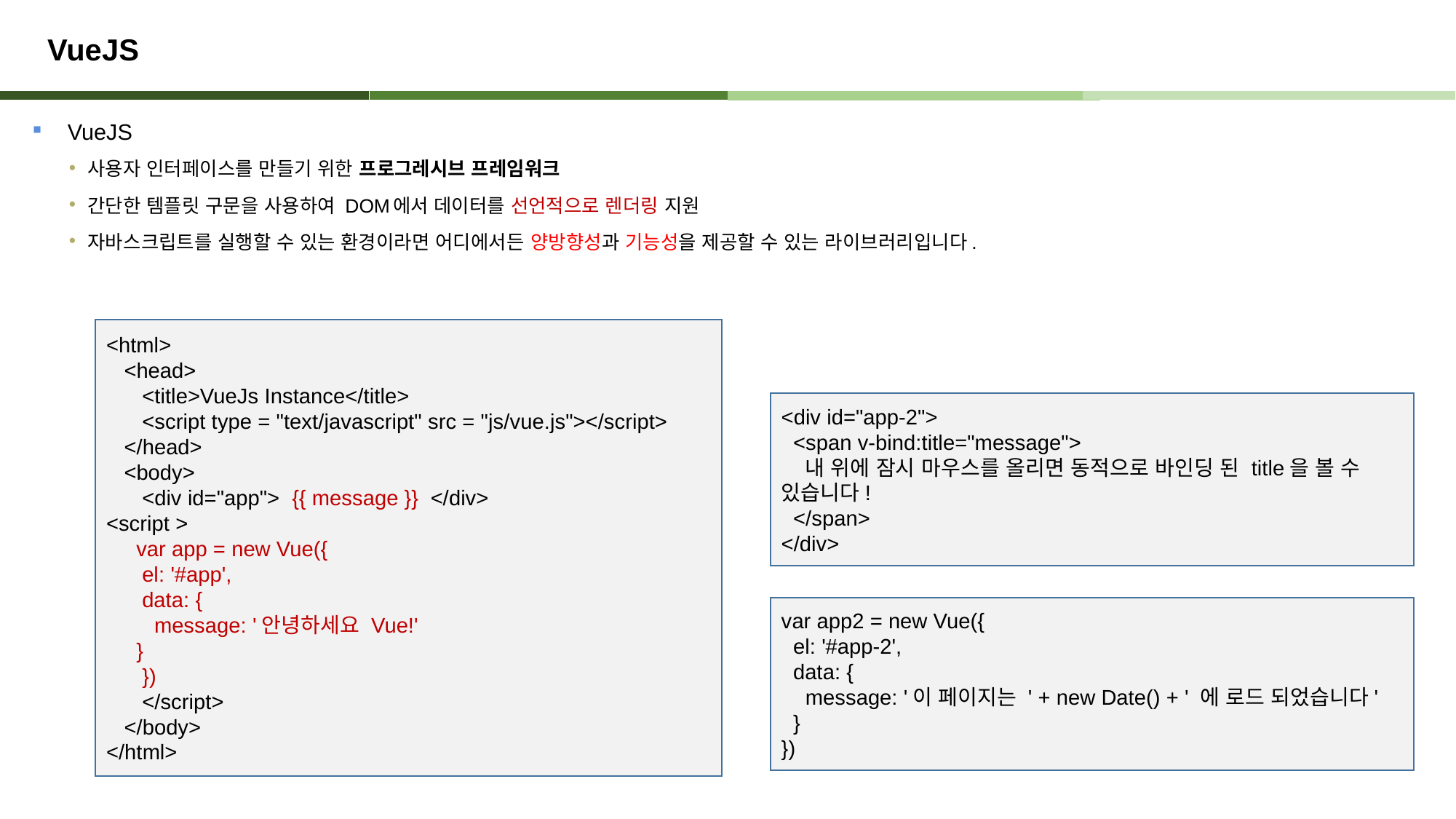

# VueJS
VueJS
사용자 인터페이스를 만들기 위한 프로그레시브 프레임워크
간단한 템플릿 구문을 사용하여 DOM에서 데이터를 선언적으로 렌더링 지원
자바스크립트를 실행할 수 있는 환경이라면 어디에서든 양방향성과 기능성을 제공할 수 있는 라이브러리입니다.

<html>
   <head>
      <title>VueJs Instance</title>
      <script type = "text/javascript" src = "js/vue.js"></script>
   </head>
   <body>
      <div id="app">  {{ message }}  </div>
<script >
     var app = new Vue({
      el: '#app',
      data: {
        message: '안녕하세요 Vue!'
     }
      })
      </script>
   </body>
</html>
<div id="app-2">
  <span v-bind:title="message">
    내 위에 잠시 마우스를 올리면 동적으로 바인딩 된 title을 볼 수 있습니다!
  </span>
</div>
var app2 = new Vue({
  el: '#app-2',
  data: {
    message: '이 페이지는 ' + new Date() + ' 에 로드 되었습니다'
  }
})